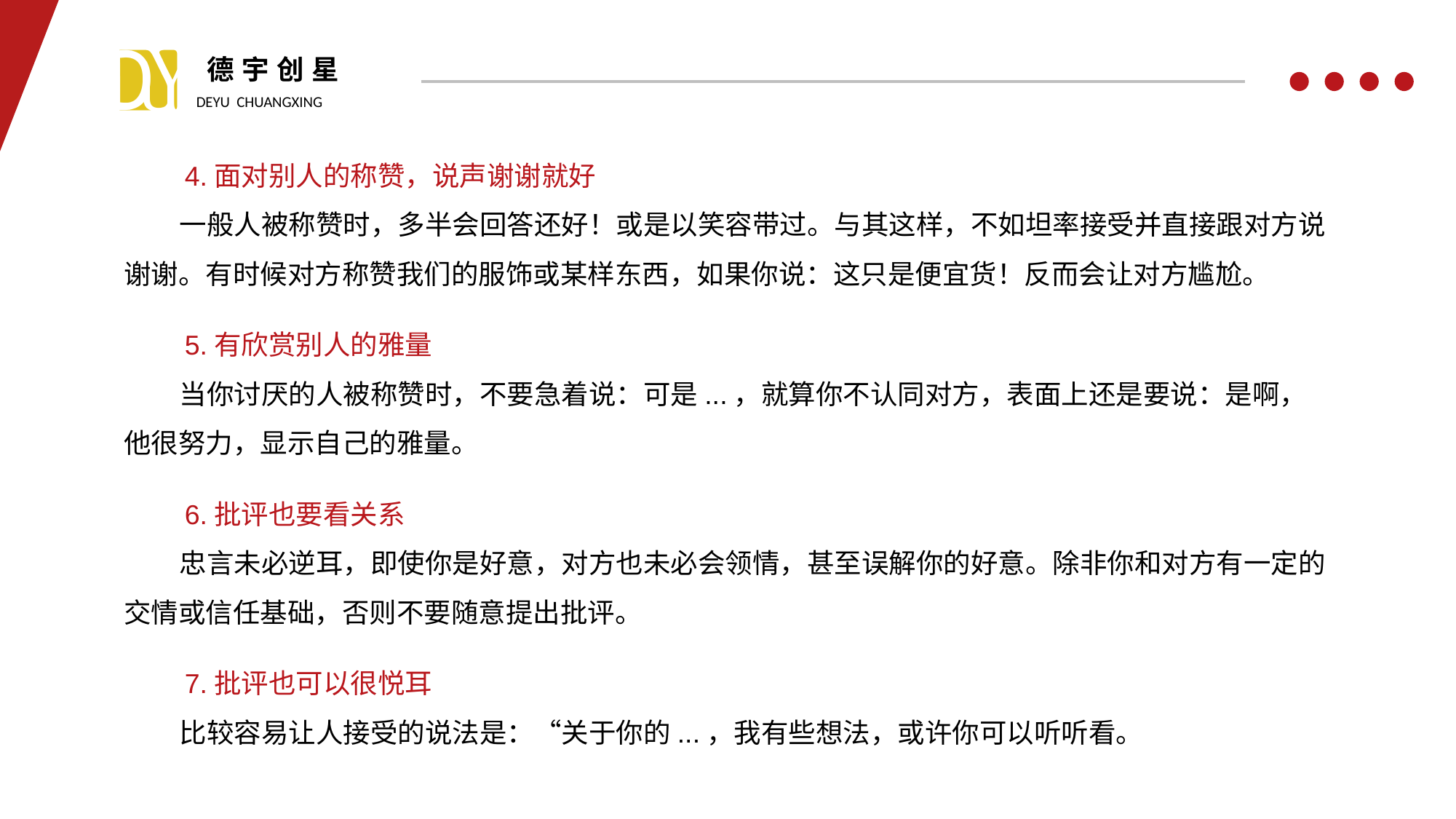

4.面对别人的称赞，说声谢谢就好
        一般人被称赞时，多半会回答还好！或是以笑容带过。与其这样，不如坦率接受并直接跟对方说谢谢。有时候对方称赞我们的服饰或某样东西，如果你说：这只是便宜货！反而会让对方尴尬。

        5.有欣赏别人的雅量
        当你讨厌的人被称赞时，不要急着说：可是...，就算你不认同对方，表面上还是要说：是啊，他很努力，显示自己的雅量。

        6.批评也要看关系
        忠言未必逆耳，即使你是好意，对方也未必会领情，甚至误解你的好意。除非你和对方有一定的交情或信任基础，否则不要随意提出批评。

        7.批评也可以很悦耳
        比较容易让人接受的说法是：“关于你的...，我有些想法，或许你可以听听看。